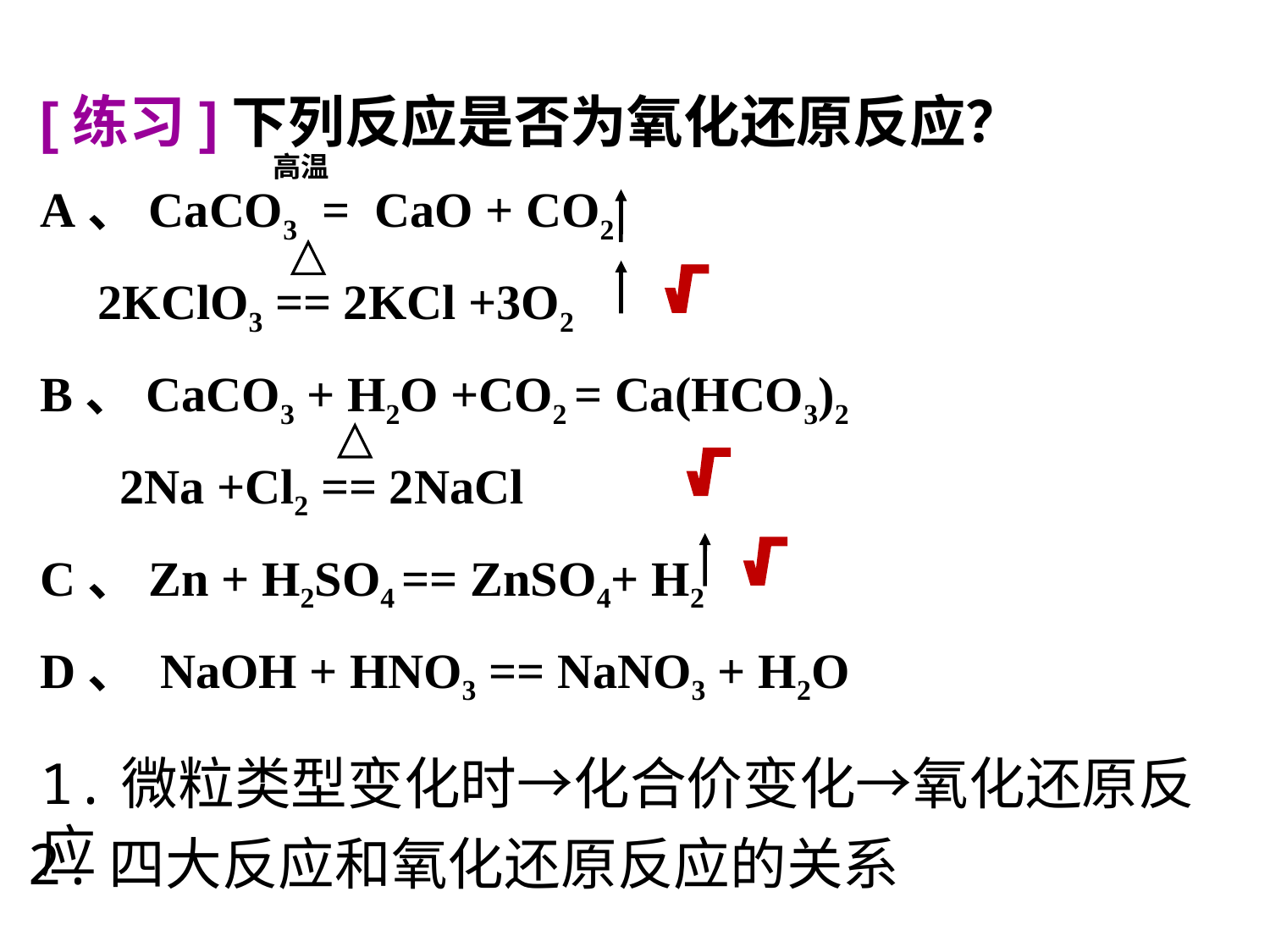

[练习]下列反应是否为氧化还原反应？
A、CaCO3  =  CaO + CO2
        2KClO3 == 2KCl +3O2
B、CaCO3 + H2O +CO2 = Ca(HCO3)2
           2Na +Cl2 == 2NaCl
C、Zn + H2SO4 == ZnSO4+ H2
D、 NaOH + HNO3 == NaNO3 + H2O
高温

√

√
√

1.微粒类型变化时→化合价变化→氧化还原反应
2.四大反应和氧化还原反应的关系